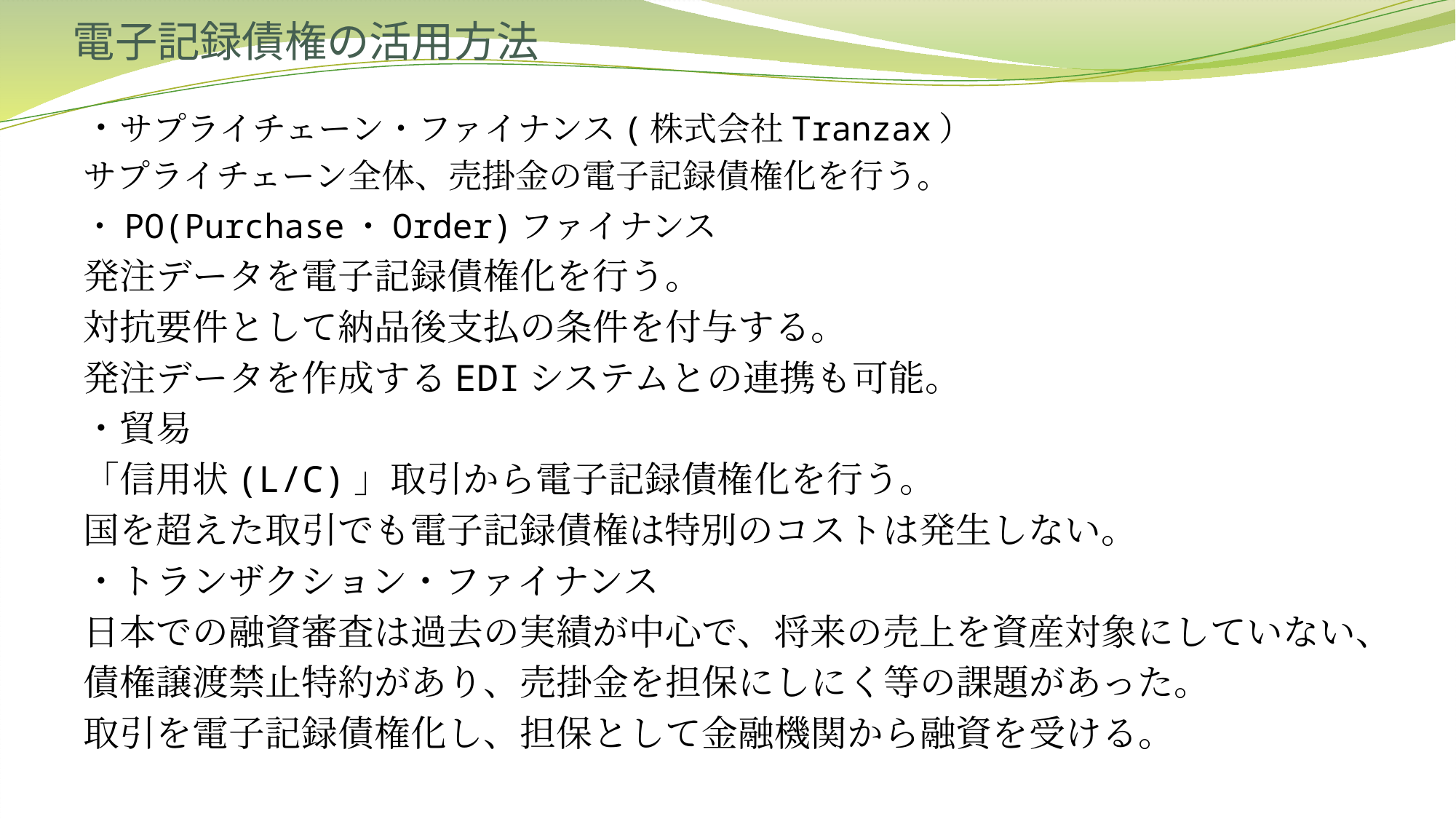

# 電子記録債権の活用方法
・サプライチェーン・ファイナンス(株式会社Tranzax）
サプライチェーン全体、売掛金の電子記録債権化を行う。
・PO(Purchase・Order)ファイナンス
発注データを電子記録債権化を行う。
対抗要件として納品後支払の条件を付与する。
発注データを作成するEDIシステムとの連携も可能。
・貿易
「信用状(L/C)」取引から電子記録債権化を行う。
国を超えた取引でも電子記録債権は特別のコストは発生しない。
・トランザクション・ファイナンス
日本での融資審査は過去の実績が中心で、将来の売上を資産対象にしていない、
債権譲渡禁止特約があり、売掛金を担保にしにく等の課題があった。
取引を電子記録債権化し、担保として金融機関から融資を受ける。